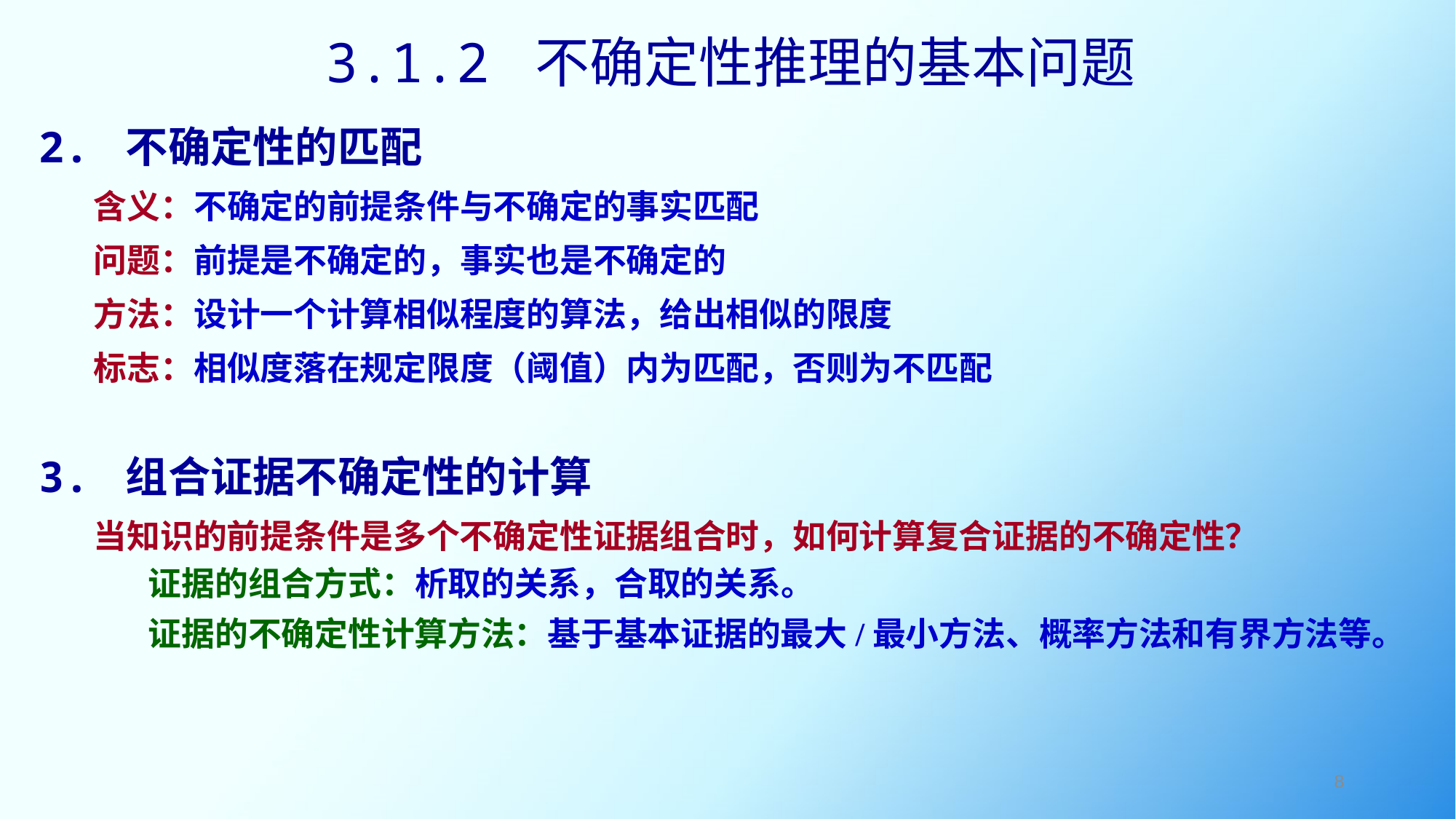

3.1.2 不确定性推理的基本问题
2. 不确定性的匹配
含义：不确定的前提条件与不确定的事实匹配
问题：前提是不确定的，事实也是不确定的
方法：设计一个计算相似程度的算法，给出相似的限度
标志：相似度落在规定限度（阈值）内为匹配，否则为不匹配

3. 组合证据不确定性的计算
当知识的前提条件是多个不确定性证据组合时，如何计算复合证据的不确定性？
	证据的组合方式：析取的关系，合取的关系。
	证据的不确定性计算方法：基于基本证据的最大/最小方法、概率方法和有界方法等。

8